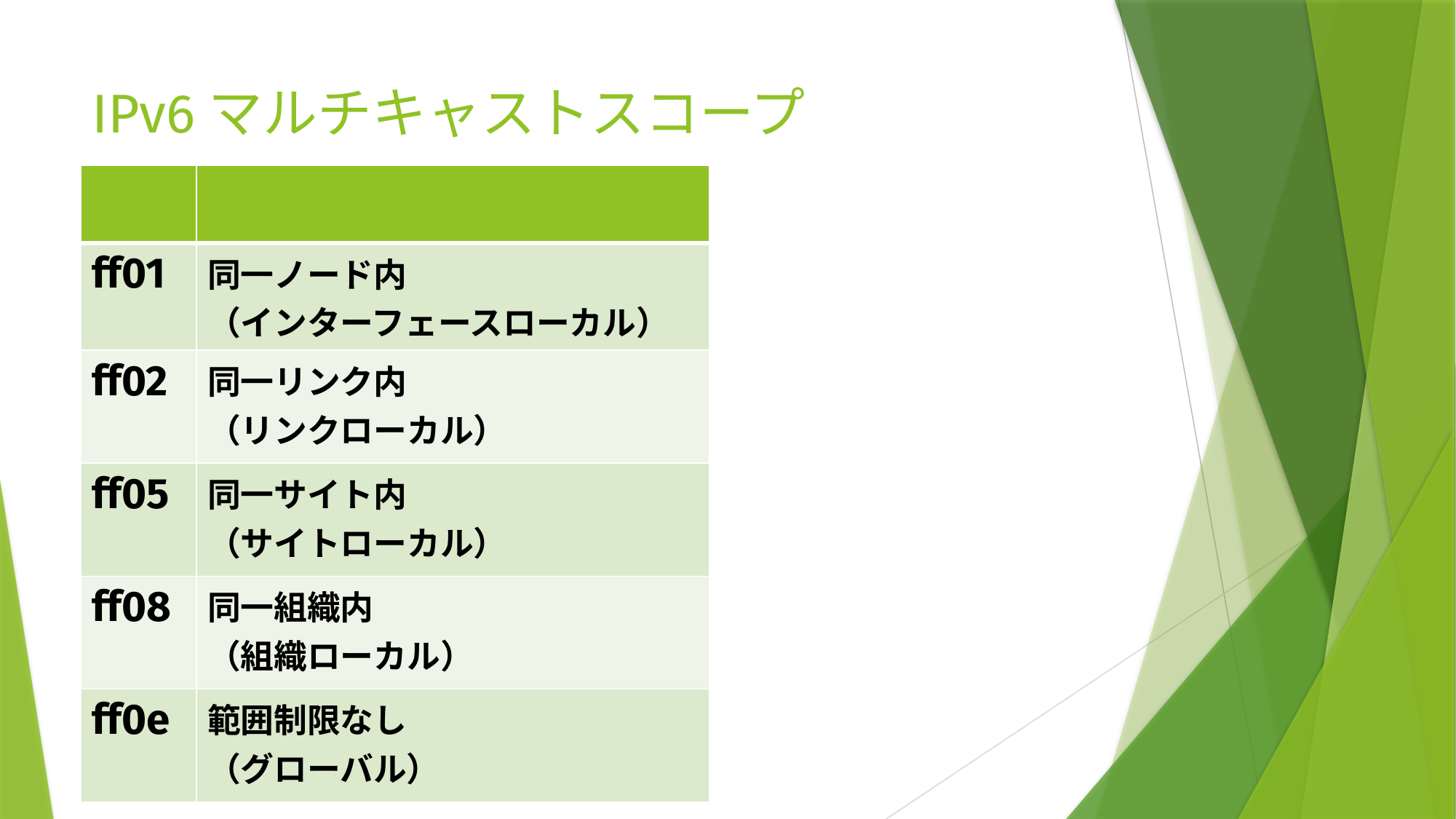

# IPv6マルチキャストスコープ
|  |  |
| --- | --- |
| ff01 | 同一ノード内 （インターフェースローカル） |
| ff02 | 同一リンク内 （リンクローカル） |
| ff05 | 同一サイト内 （サイトローカル） |
| ff08 | 同一組織内 （組織ローカル） |
| ff0e | 範囲制限なし （グローバル） |